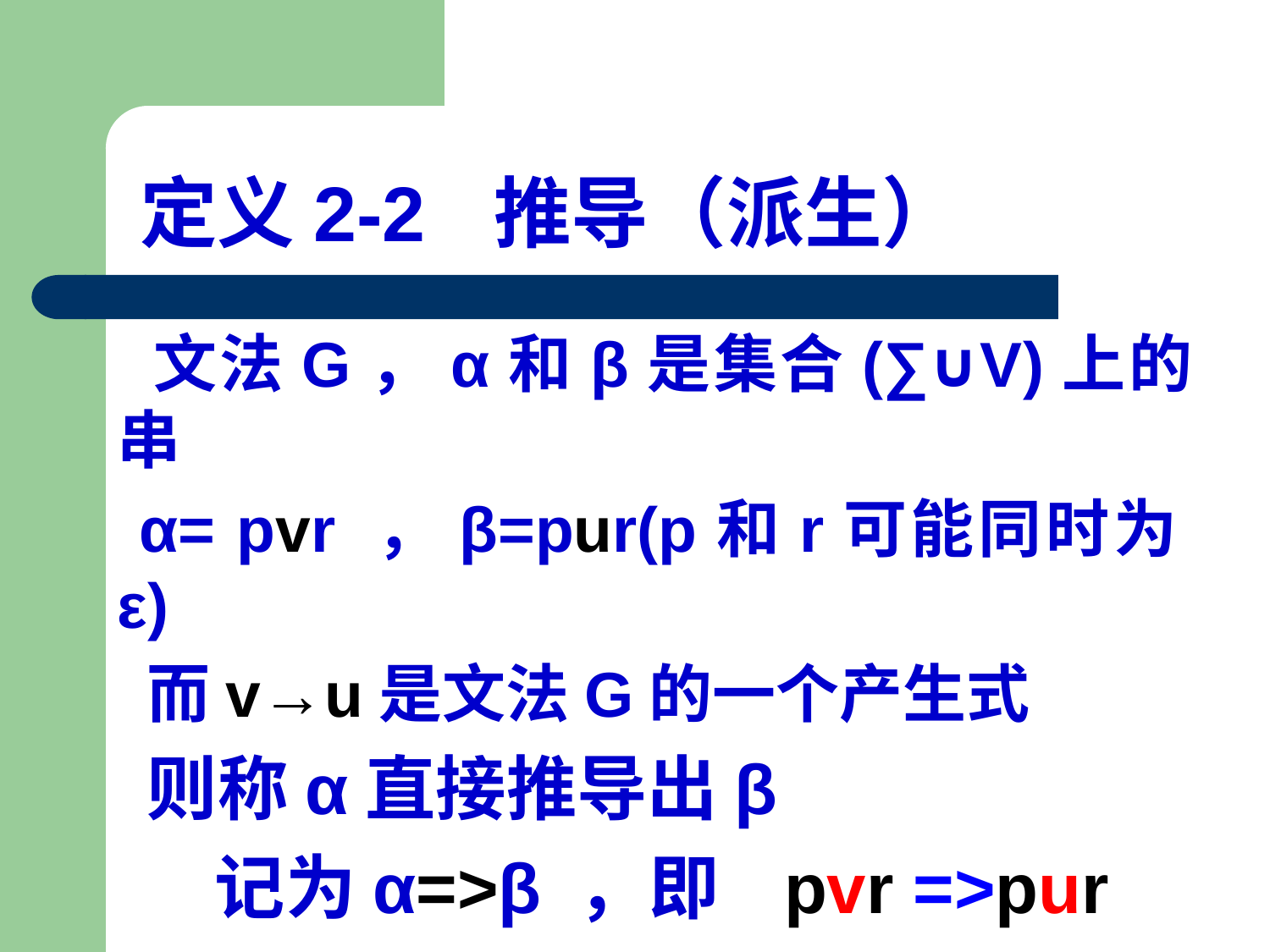

# 定义2-2   推导（派生）
 文法G，α和β是集合(∑∪V)上的串
 α= pvr ，β=pur(p和r可能同时为ε)
 而v→u是文法G的一个产生式
 则称α直接推导出β
     记为α=>β ，即   pvr =>pur